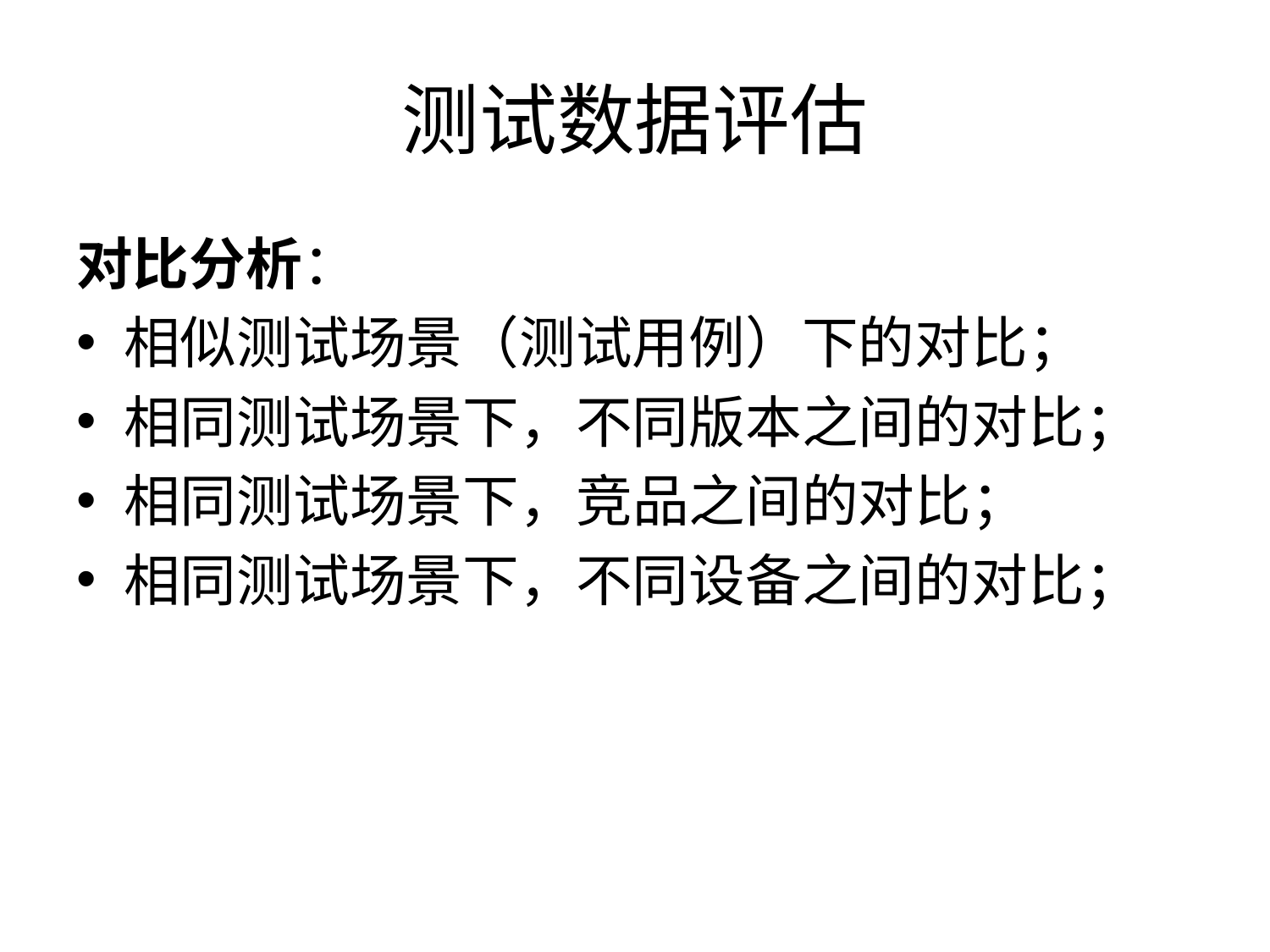

# 测试数据评估
对比分析：
相似测试场景（测试用例）下的对比；
相同测试场景下，不同版本之间的对比；
相同测试场景下，竞品之间的对比；
相同测试场景下，不同设备之间的对比；